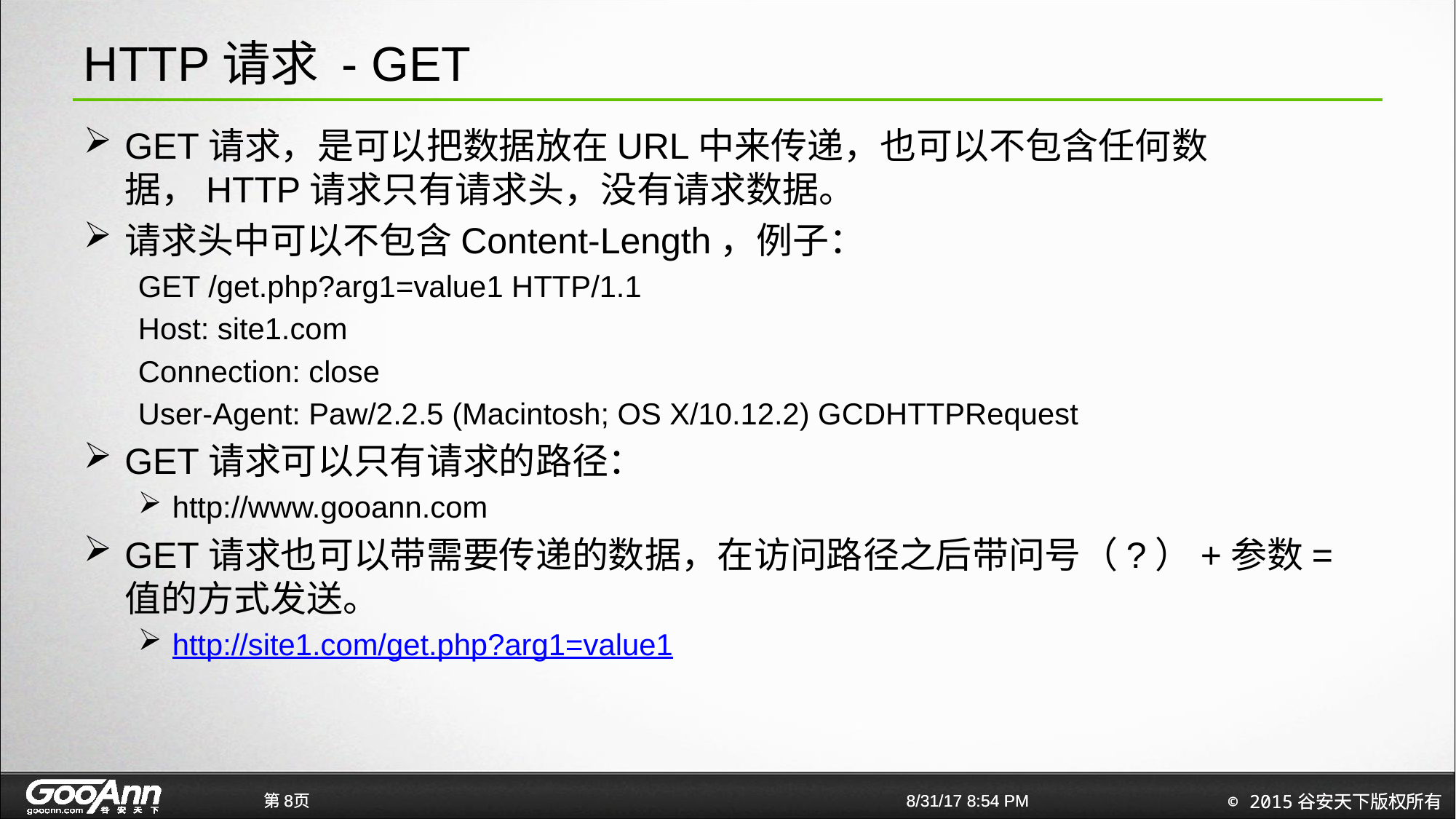

# HTTP请求 - GET
GET请求，是可以把数据放在URL中来传递，也可以不包含任何数据，HTTP请求只有请求头，没有请求数据。
请求头中可以不包含Content-Length，例子：
GET /get.php?arg1=value1 HTTP/1.1
Host: site1.com
Connection: close
User-Agent: Paw/2.2.5 (Macintosh; OS X/10.12.2) GCDHTTPRequest
GET请求可以只有请求的路径：
http://www.gooann.com
GET请求也可以带需要传递的数据，在访问路径之后带问号（?）+参数=值的方式发送。
http://site1.com/get.php?arg1=value1